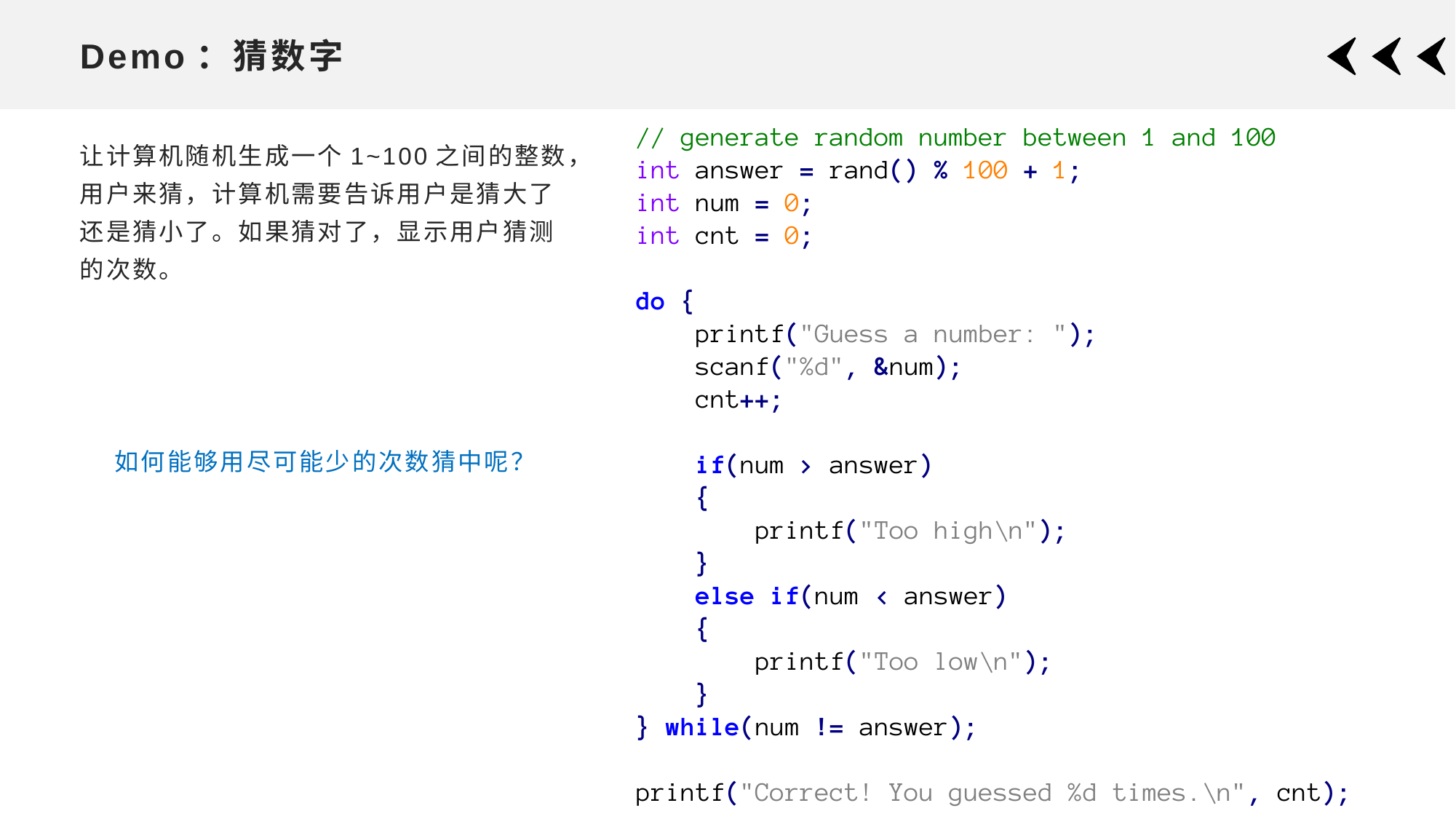

# Demo：猜数字
// generate random number between 1 and 100
int answer = rand() % 100 + 1;
int num = 0;
int cnt = 0;

do {
    printf("Guess a number: ");
    scanf("%d", &num);
    cnt++;

    if(num > answer)
    {
        printf("Too high\n");
    }
    else if(num < answer)
    {
        printf("Too low\n");
    }
} while(num != answer);

printf("Correct! You guessed %d times.\n", cnt);
让计算机随机生成一个1~100之间的整数，用户来猜，计算机需要告诉用户是猜大了还是猜小了。如果猜对了，显示用户猜测的次数。
如何能够用尽可能少的次数猜中呢？